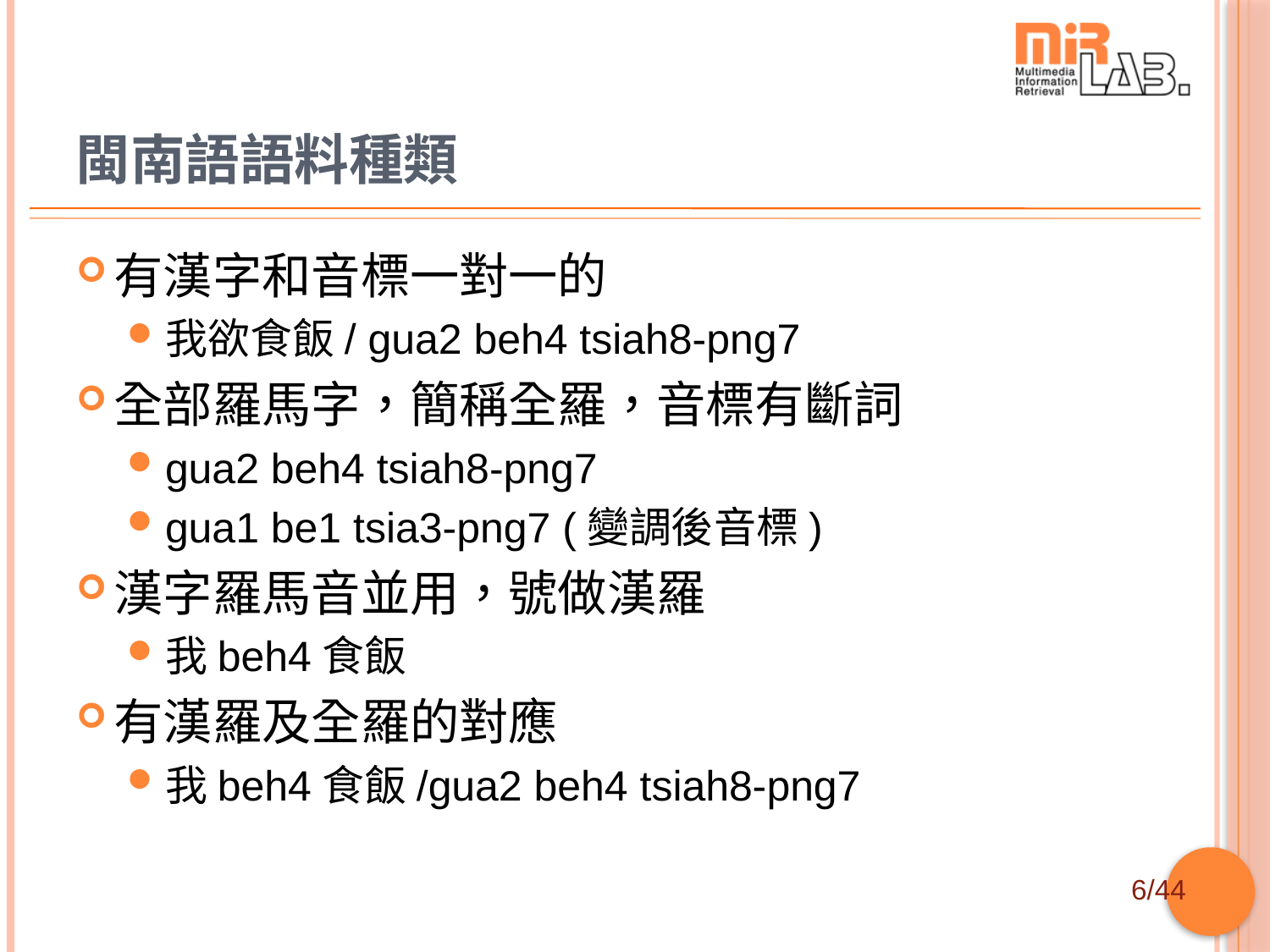

# 閩南語語料種類
有漢字和音標一對一的
我欲食飯/ gua2 beh4 tsiah8-png7
全部羅馬字，簡稱全羅，音標有斷詞
gua2 beh4 tsiah8-png7
gua1 be1 tsia3-png7 (變調後音標)
漢字羅馬音並用，號做漢羅
我beh4食飯
有漢羅及全羅的對應
我beh4食飯/gua2 beh4 tsiah8-png7